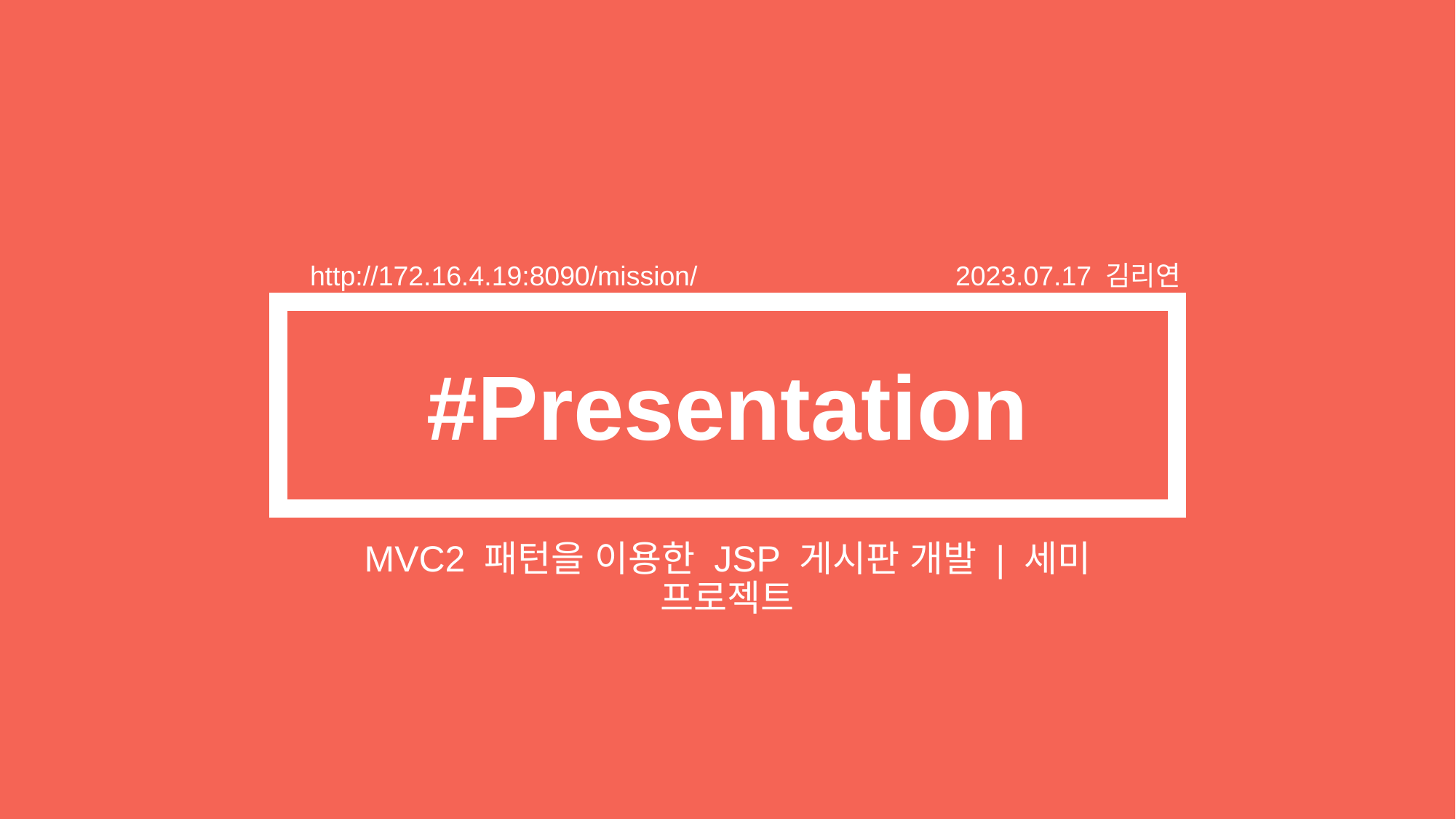

http://172.16.4.19:8090/mission/
2023.07.17 김리연

# #Presentation
MVC2 패턴을 이용한 JSP 게시판 개발 | 세미 프로젝트